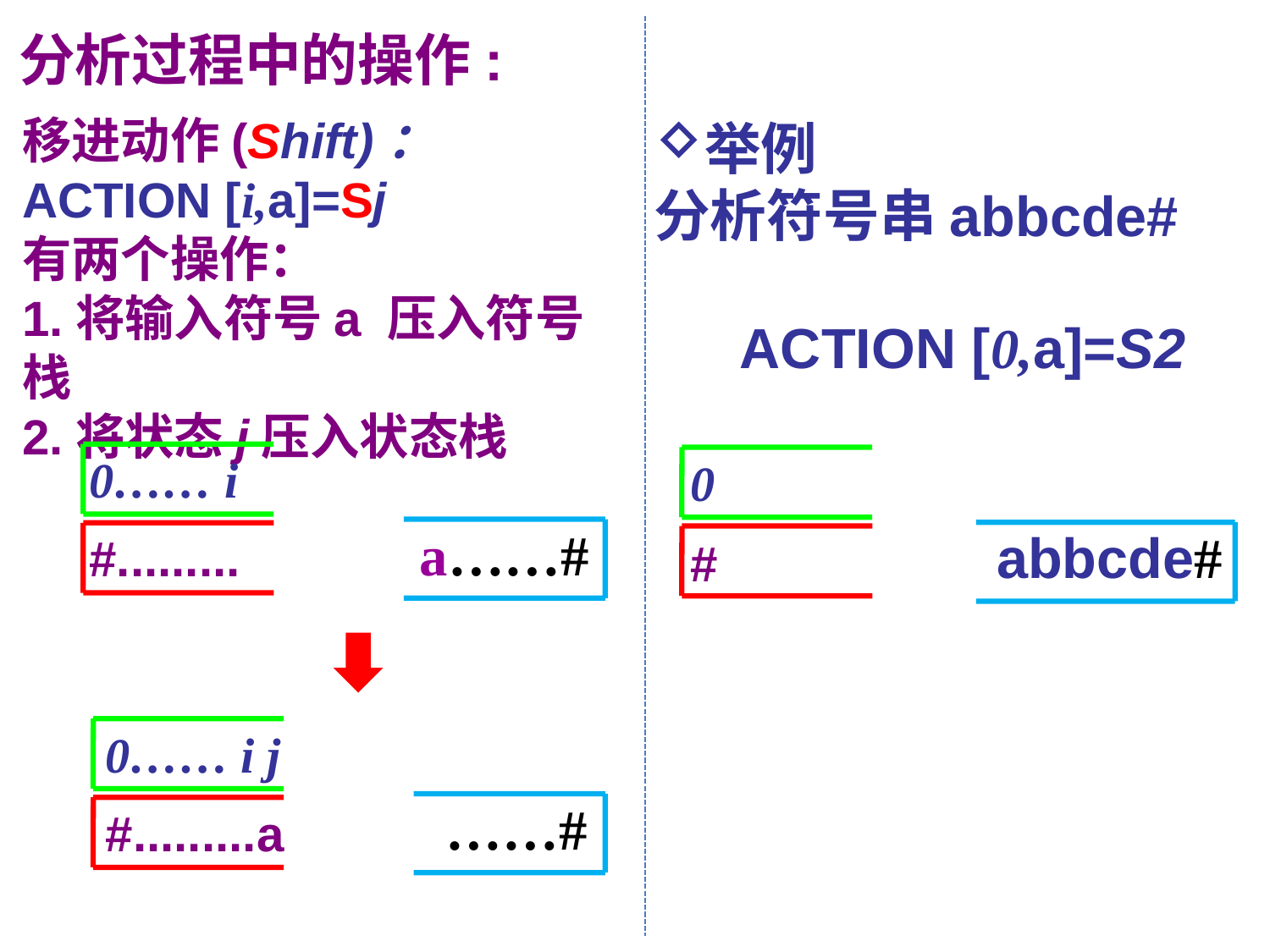

分析过程中的操作:
移进动作(Shift)：
ACTION [i,a]=Sj
有两个操作：
1.将输入符号a 压入符号栈
2.将状态j压入状态栈
举例
分析符号串abbcde#
ACTION [0,a]=S2

0…… i

0

a……#
abbcde#
#.........
#

0…… i j

……#
#.........a